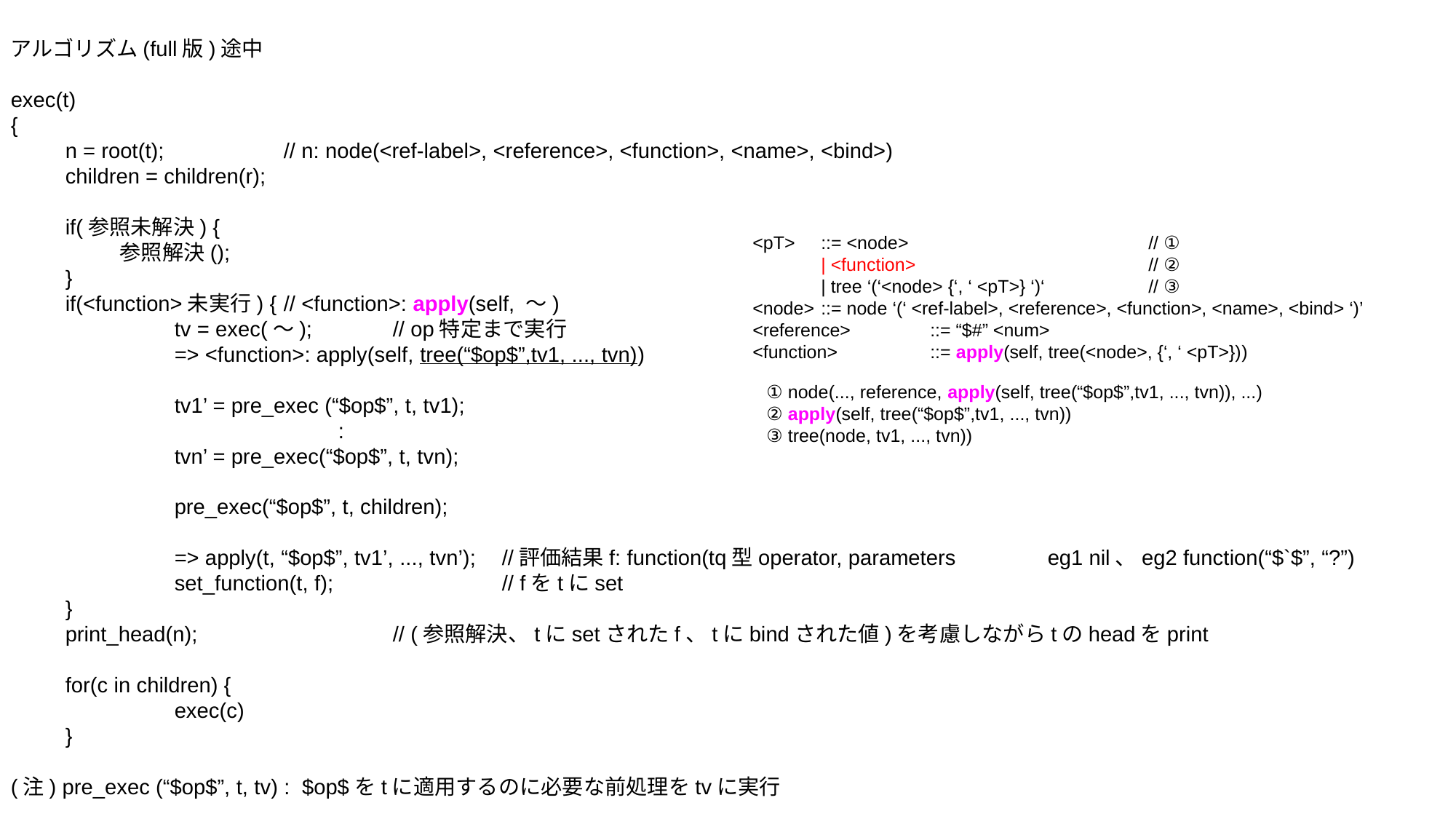

アルゴリズム(full版)途中

exec(t)
{
n = root(t);		// n: node(<ref-label>, <reference>, <function>, <name>, <bind>)
children = children(r);

if(参照未解決) {
参照解決();
}
if(<function>未実行) {	// <function>: apply(self, ～)
	tv = exec(～);	// op特定まで実行
	=> <function>: apply(self, tree(“$op$”,tv1, ..., tvn))

	tv1’ = pre_exec (“$op$”, t, tv1);
		:
	tvn’ = pre_exec(“$op$”, t, tvn);

	pre_exec(“$op$”, t, children);

	=> apply(t, “$op$”, tv1’, ..., tvn’);	//評価結果f: function(tq型operator, parameters	eg1 nil、eg2 function(“$`$”, “?”)
	set_function(t, f);		// fをtにset
}
print_head(n);		// (参照解決、tにsetされたf、tにbindされた値)を考慮しながらtのheadをprint

for(c in children) {
	exec(c)
}

(注) pre_exec (“$op$”, t, tv) :  $op$をtに適用するのに必要な前処理をtvに実行
　　<pT>	::= <node>			// ①
	| <function>			// ②
	| tree ‘(‘<node> {‘, ‘ <pT>} ‘)‘	// ③
　　<node>	::= node ‘(‘ <ref-label>, <reference>, <function>, <name>, <bind> ‘)’
　　<reference>	::= “$#” <num>
　　<function>	::= apply(self, tree(<node>, {‘, ‘ <pT>}))
① node(..., reference, apply(self, tree(“$op$”,tv1, ..., tvn)), ...)
② apply(self, tree(“$op$”,tv1, ..., tvn))
③ tree(node, tv1, ..., tvn))